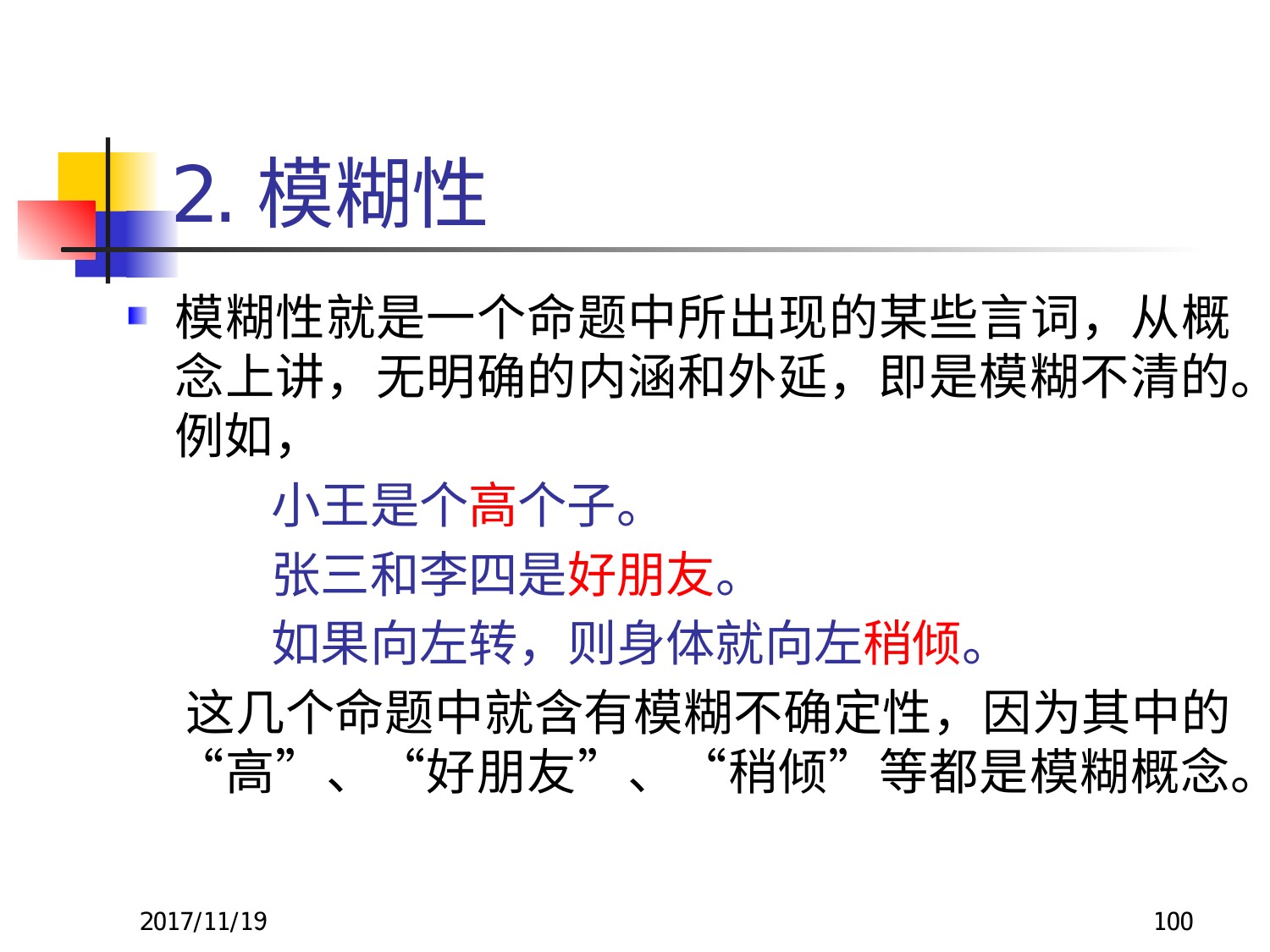

# 2.模糊性
模糊性就是一个命题中所出现的某些言词，从概念上讲，无明确的内涵和外延，即是模糊不清的。例如，
            小王是个高个子。
            张三和李四是好朋友。
            如果向左转，则身体就向左稍倾。
    这几个命题中就含有模糊不确定性，因为其中的“高”、“好朋友”、“稍倾”等都是模糊概念。
2017/11/19
100